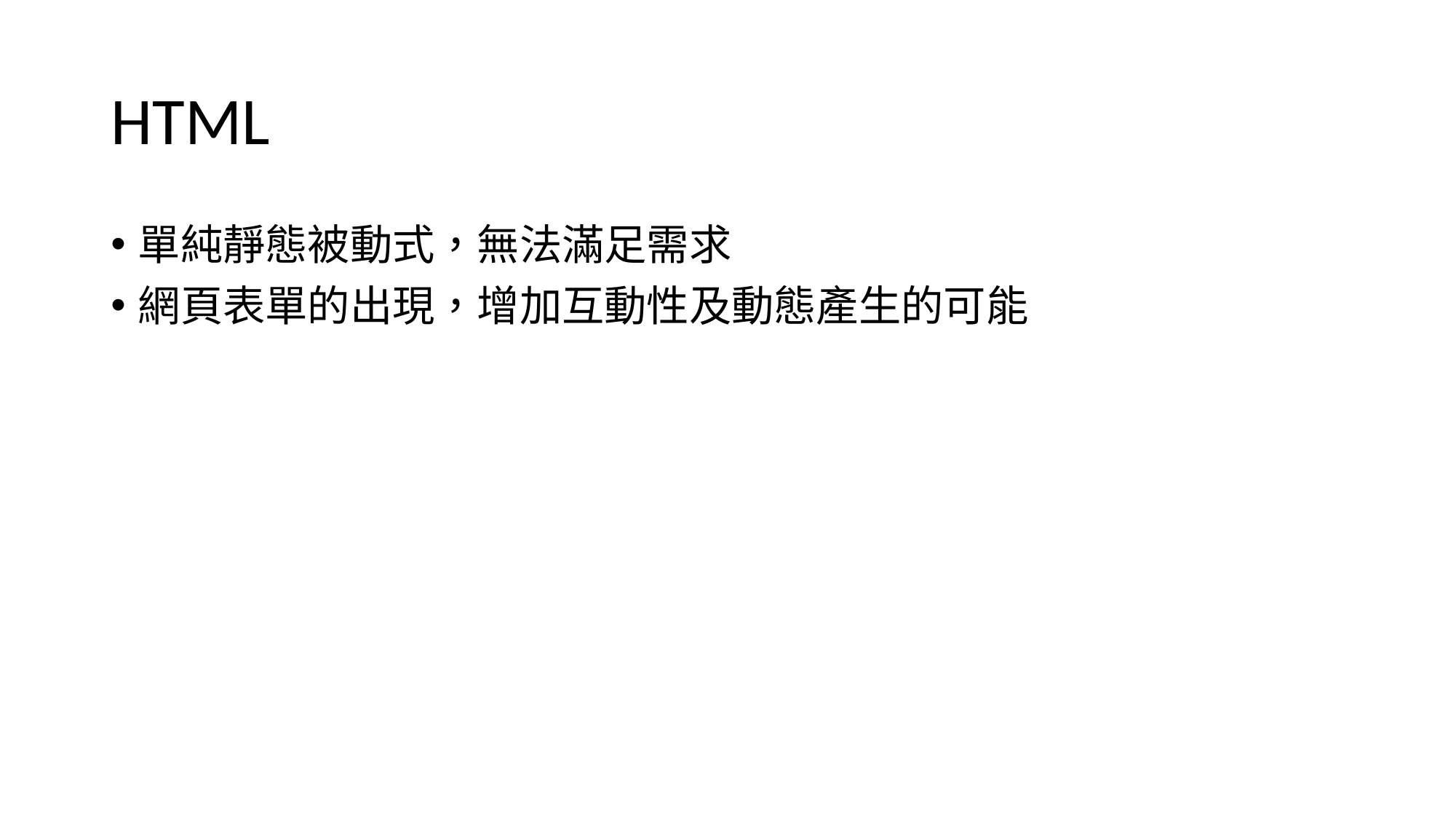

# HTML
單純靜態被動式，無法滿足需求
網頁表單的出現，增加互動性及動態產生的可能